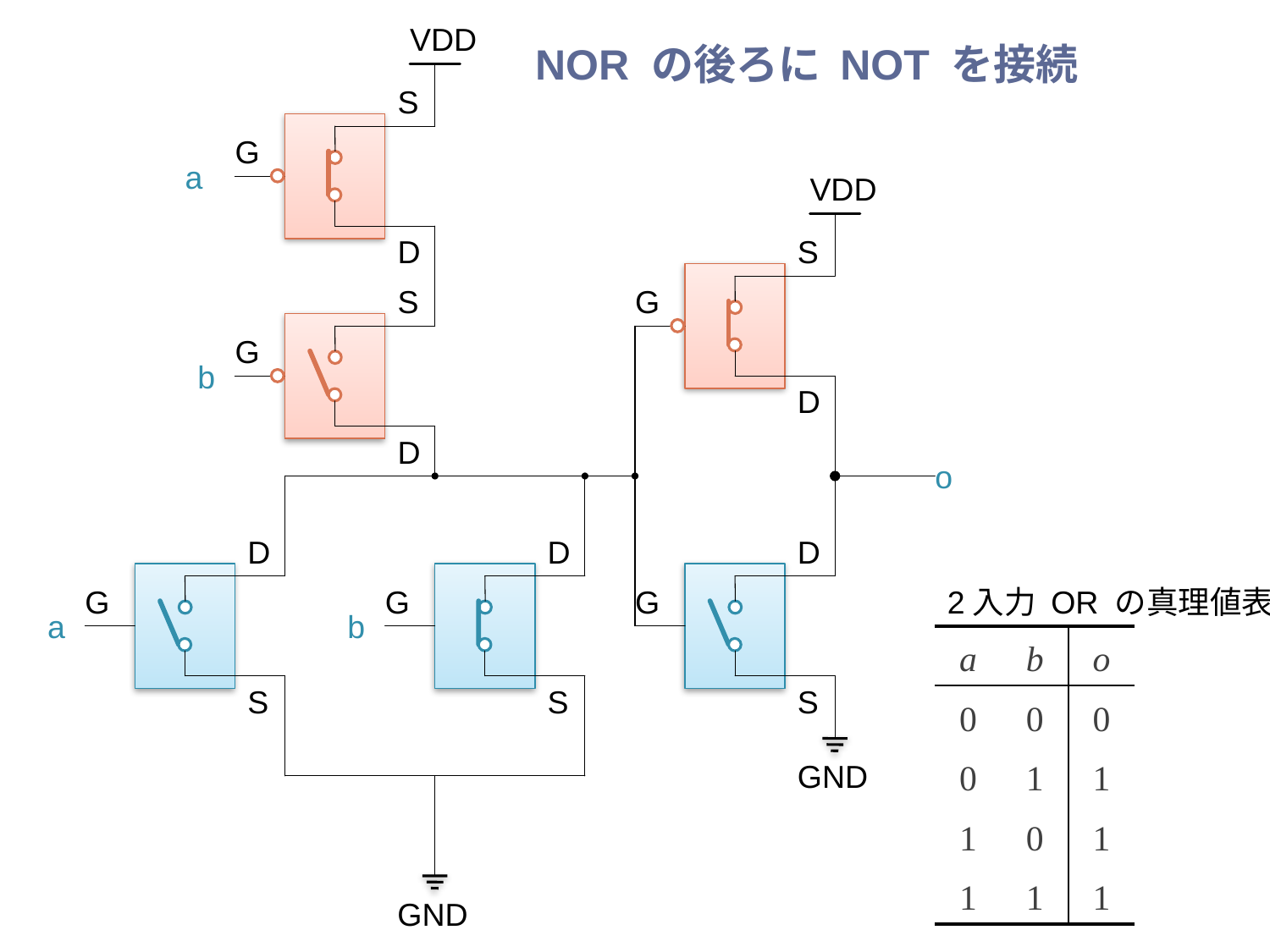

# NOR の後ろに NOT を接続
VDD
S

G

D

a
VDD
S

G

D

S

G

D

b
o
D

G

S
D

G

S
D

G

S
2入力 OR の真理値表
a
b
| a | b | o |
| --- | --- | --- |
| 0 | 0 | 0 |
| 0 | 1 | 1 |
| 1 | 0 | 1 |
| 1 | 1 | 1 |
GND
GND